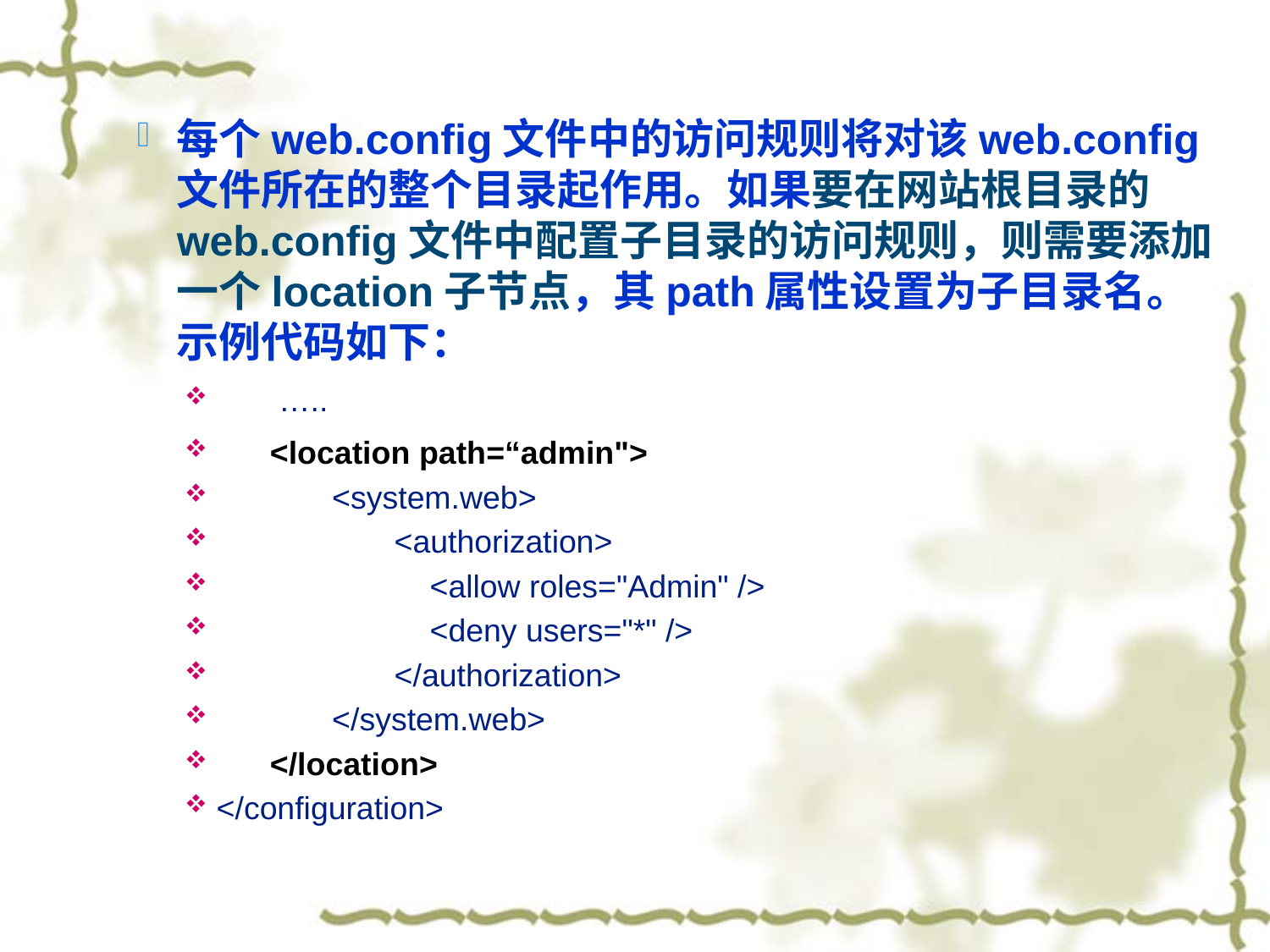

每个web.config文件中的访问规则将对该web.config文件所在的整个目录起作用。如果要在网站根目录的web.config文件中配置子目录的访问规则，则需要添加一个location子节点，其path属性设置为子目录名。示例代码如下：
       …..
      <location path=“admin">
             <system.web>
                    <authorization>
                        <allow roles="Admin" />
                        <deny users="*" />
                    </authorization>
             </system.web>
      </location>
</configuration>